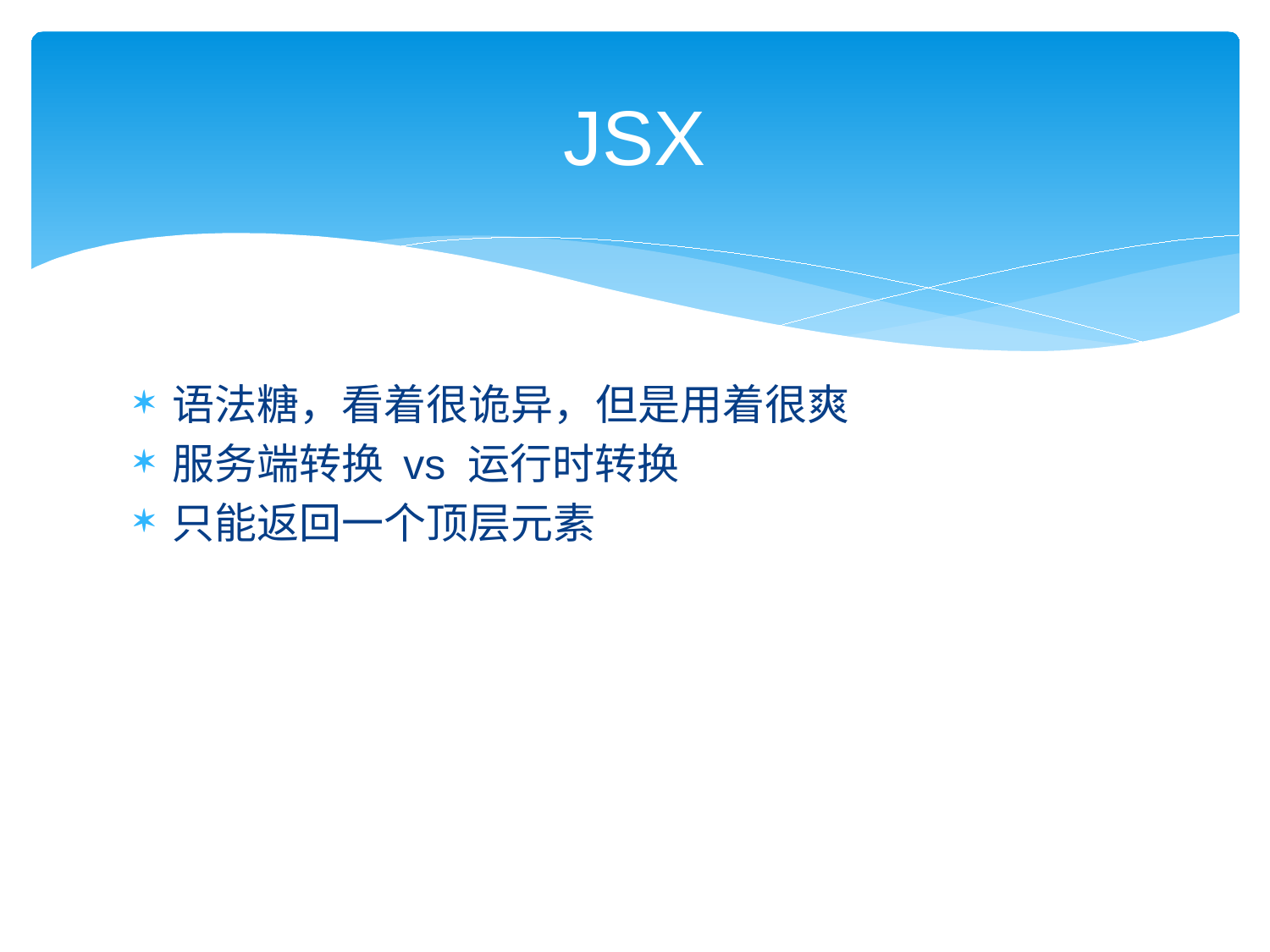

# JSX
语法糖，看着很诡异，但是用着很爽
服务端转换 vs 运行时转换
只能返回一个顶层元素